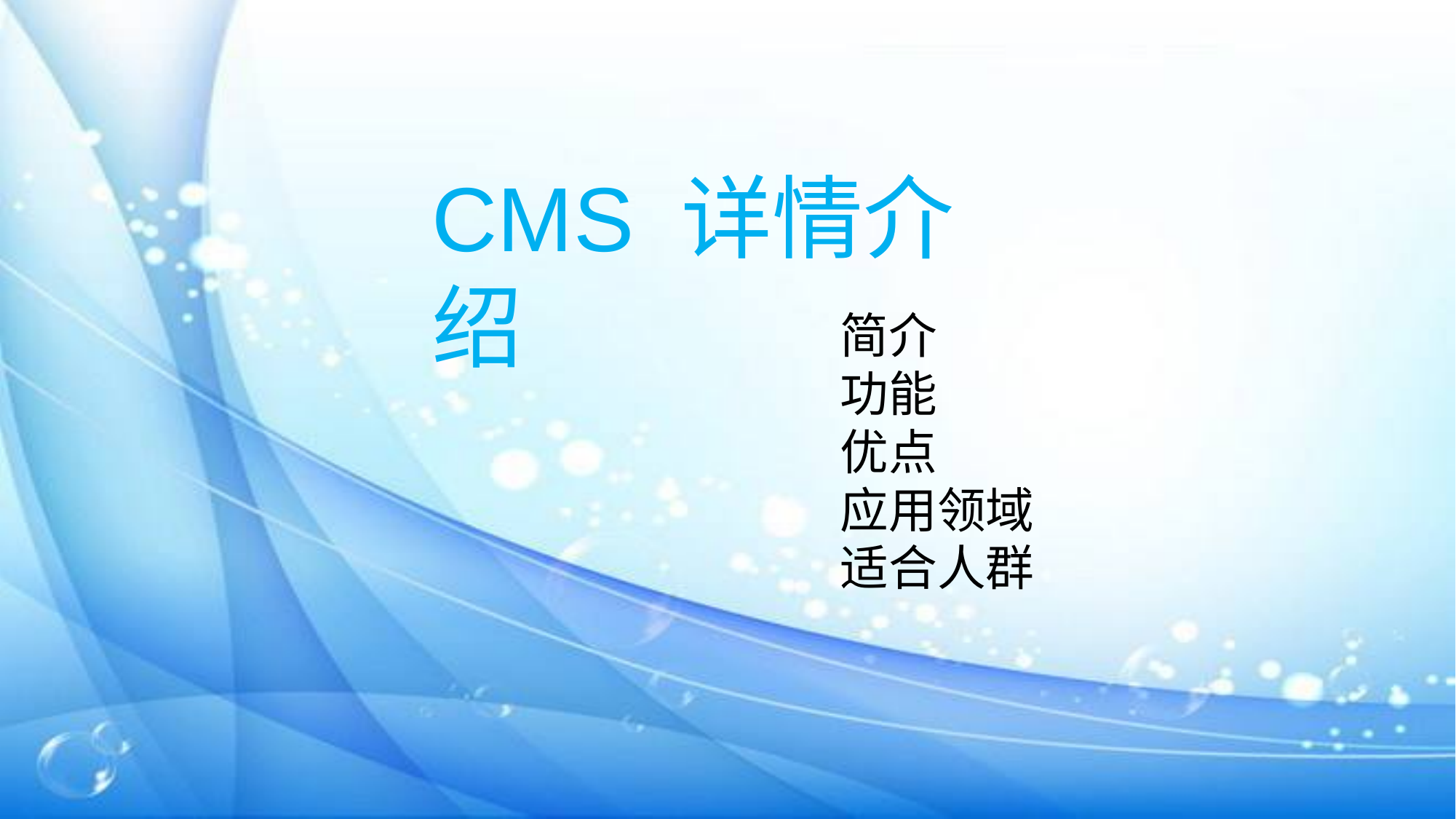

#

CMS 详情介绍
简介
功能
优点
应用领域
适合人群